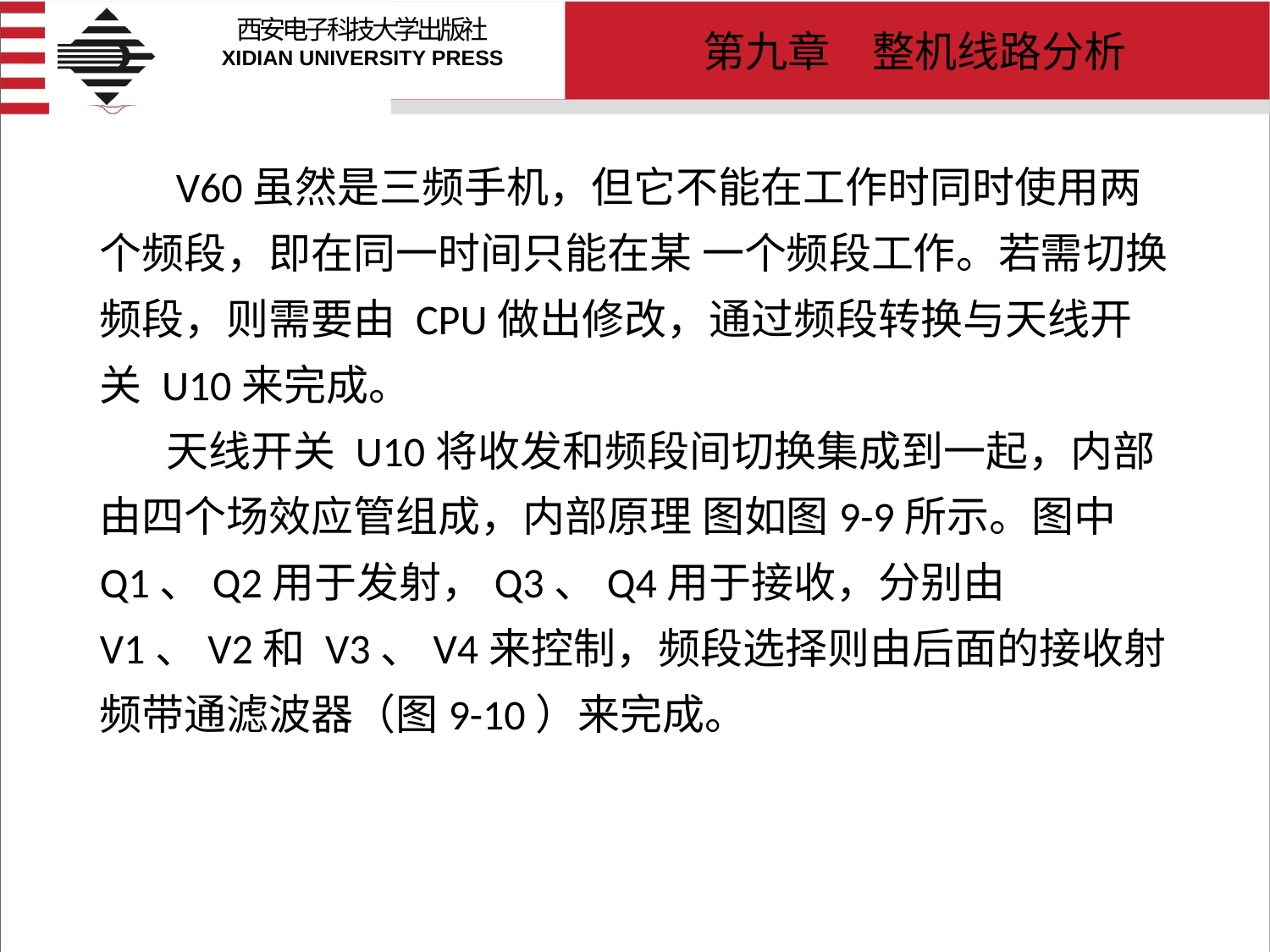

# V60虽然是三频手机，但它不能在工作时同时使用两个频段，即在同一时间只能在某 一个频段工作。若需切换频段，则需要由 CPU做出修改，通过频段转换与天线开关 U10来完成。 天线开关 U10将收发和频段间切换集成到一起，内部由四个场效应管组成，内部原理 图如图9-9所示。图中 Q1、Q2用于发射，Q3、Q4用于接收，分别由 V1、V2和 V3、V4来控制，频段选择则由后面的接收射频带通滤波器（图9-10）来完成。